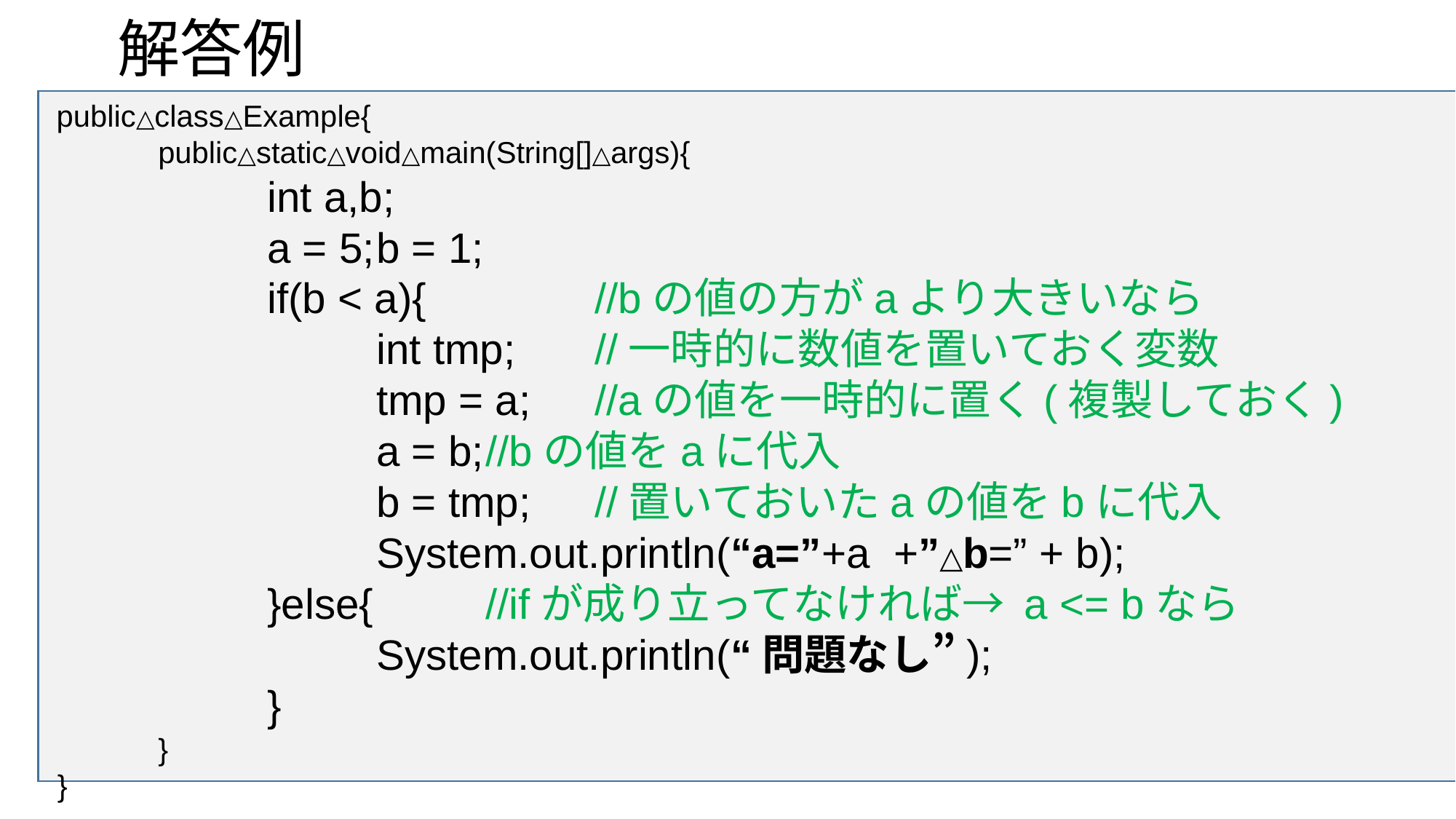

# 解答例
 public△class△Example{
 	public△static△void△main(String[]△args){
		int a,b;
		a = 5;	b = 1;
		if(b < a){ 		//bの値の方がaより大きいなら
			int tmp;	//一時的に数値を置いておく変数
			tmp = a;	//aの値を一時的に置く(複製しておく)
			a = b;	//bの値をaに代入
			b = tmp;	//置いておいたaの値をbに代入
			System.out.println(“a=”+a  +”△b=” + b);
		}else{		//ifが成り立ってなければ→ a <= bなら
			System.out.println(“問題なし”);
		}
	}
 }